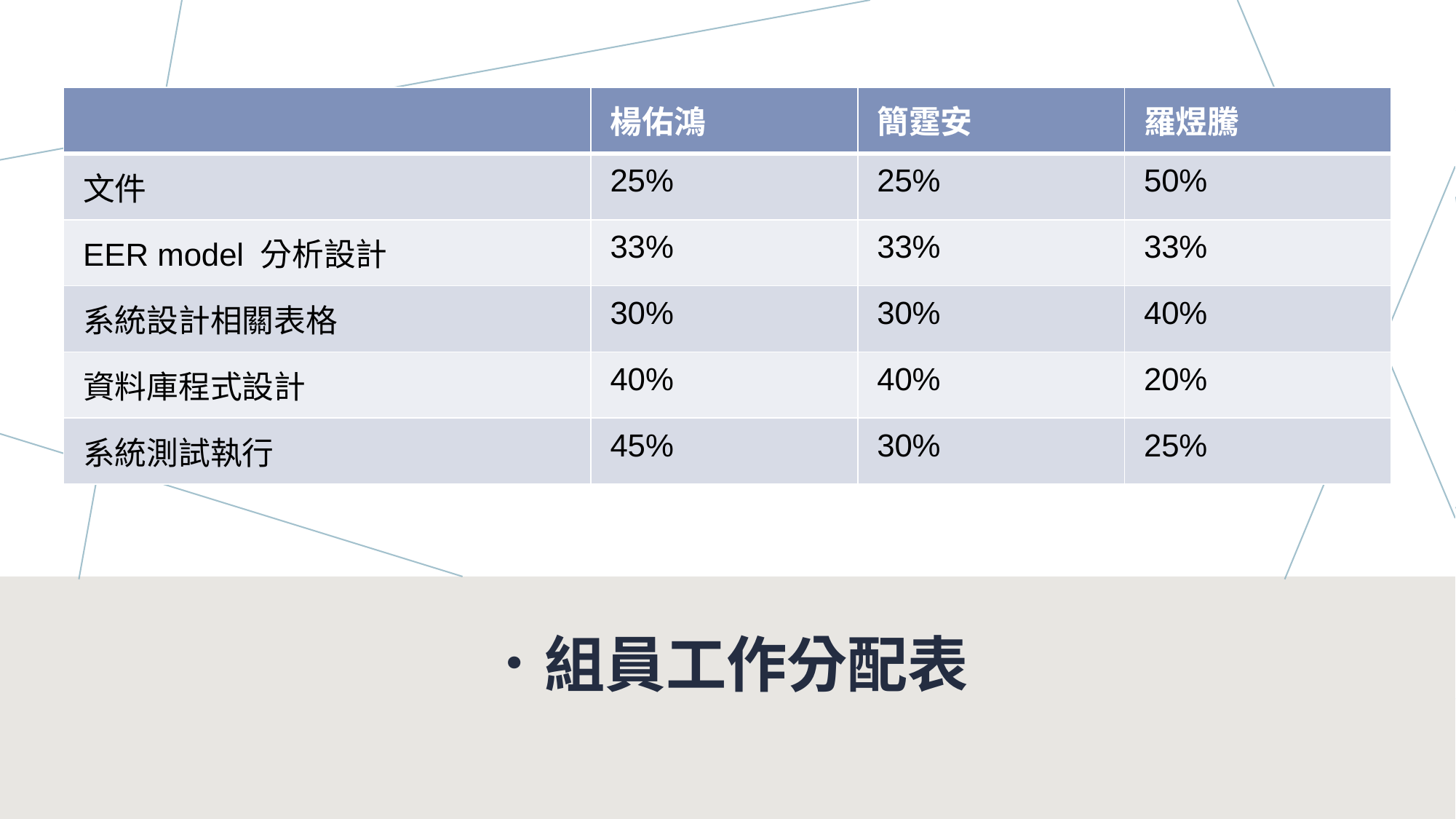

|  | 楊佑鴻 | 簡霆安 | 羅煜騰 |
| --- | --- | --- | --- |
| 文件 | 25% | 25% | 50% |
| EER model 分析設計 | 33% | 33% | 33% |
| 系統設計相關表格 | 30% | 30% | 40% |
| 資料庫程式設計 | 40% | 40% | 20% |
| 系統測試執行 | 45% | 30% | 25% |

# ．組員工作分配表